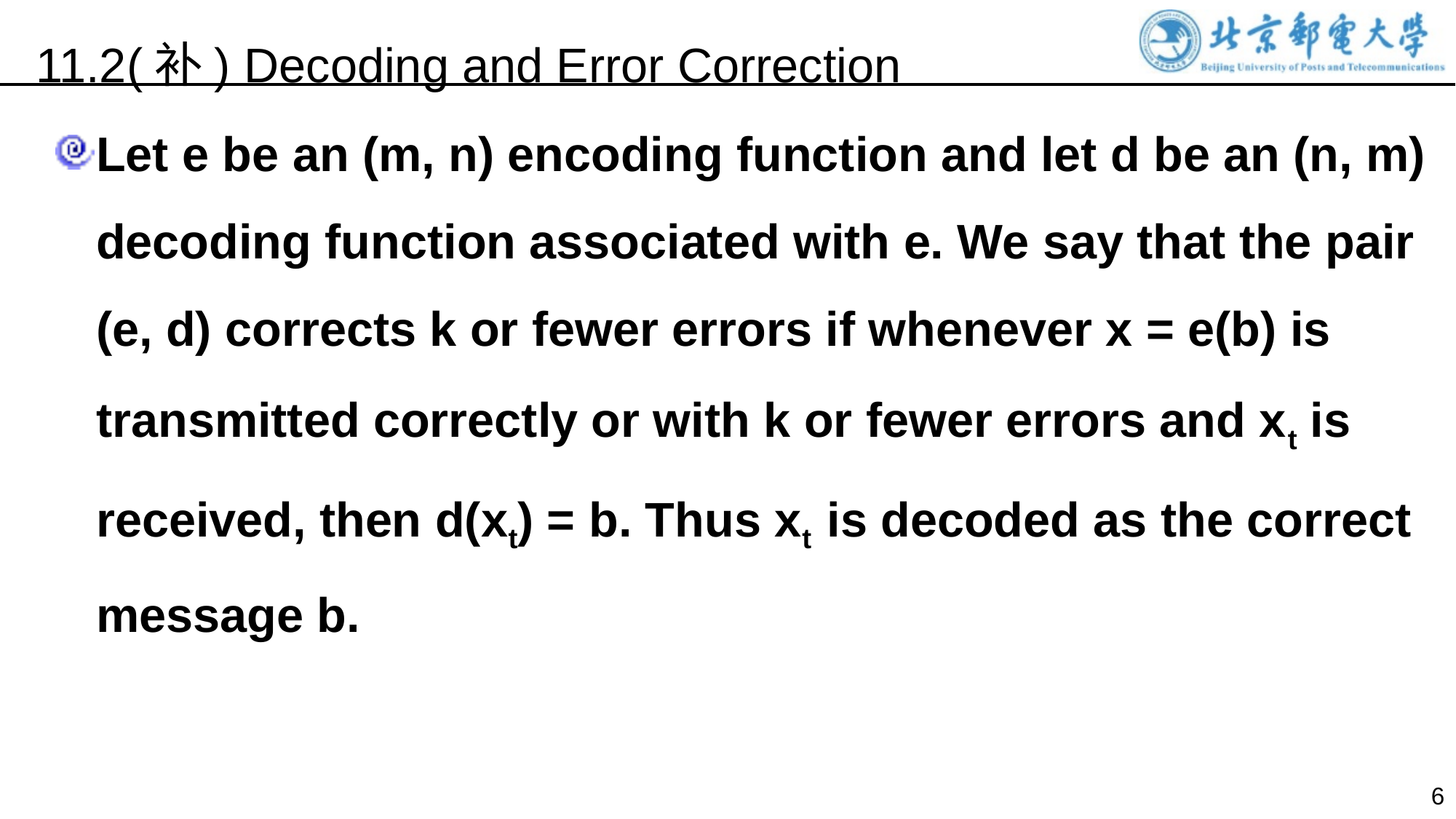

11.2(补) Decoding and Error Correction
Let e be an (m, n) encoding function and let d be an (n, m) decoding function associated with e. We say that the pair (e, d) corrects k or fewer errors if whenever x = e(b) is transmitted correctly or with k or fewer errors and xt is received, then d(xt) = b. Thus xt  is decoded as the correct message b.